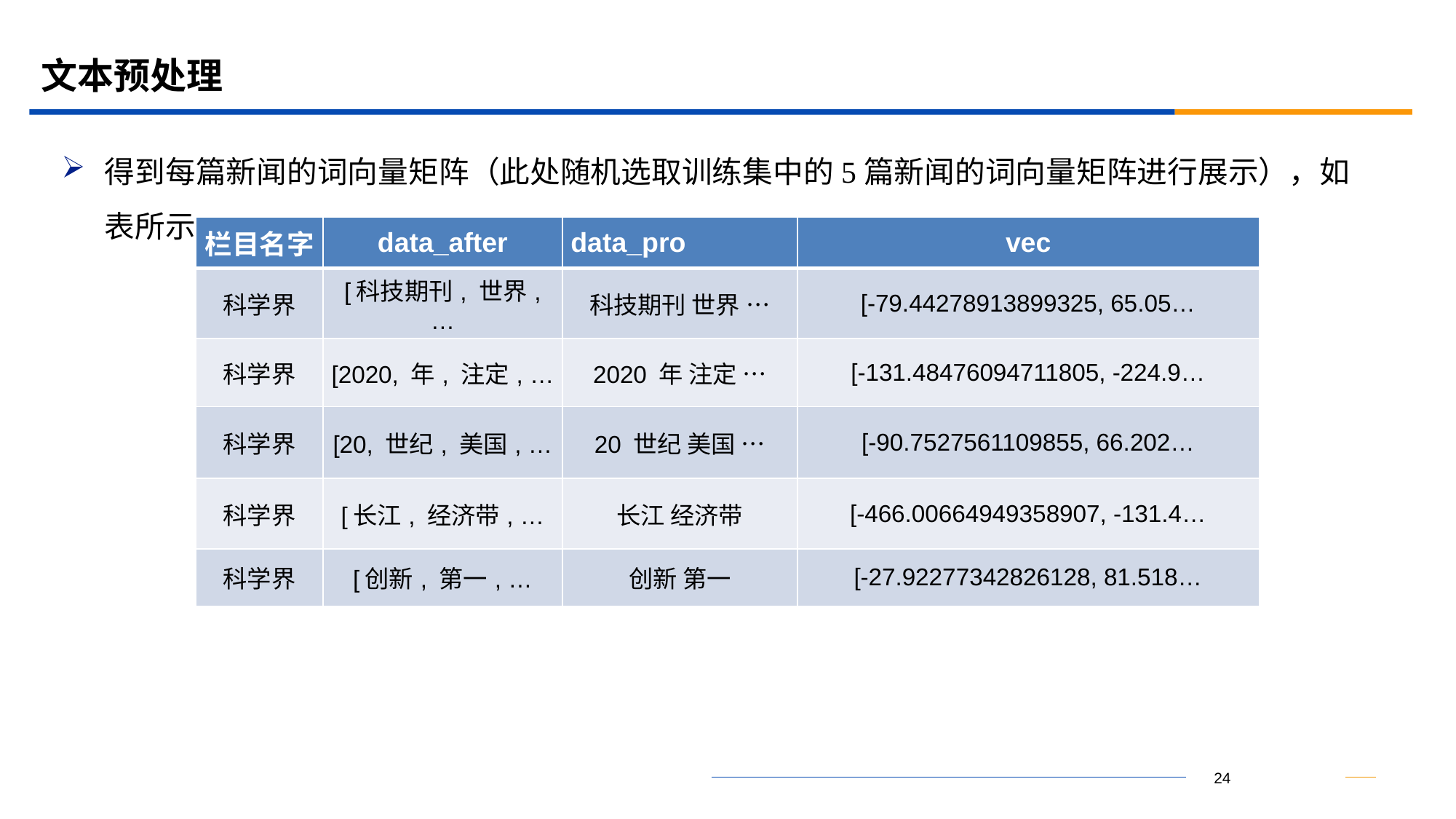

# 文本预处理
得到每篇新闻的词向量矩阵（此处随机选取训练集中的5篇新闻的词向量矩阵进行展示），如表所示。
| 栏目名字 | data\_after | data\_pro | vec |
| --- | --- | --- | --- |
| 科学界 | [科技期刊, 世界, … | 科技期刊 世界 … | [-79.44278913899325, 65.05… |
| 科学界 | [2020, 年, 注定, … | 2020 年 注定 … | [-131.48476094711805, -224.9… |
| 科学界 | [20, 世纪, 美国, … | 20 世纪 美国 … | [-90.7527561109855, 66.202… |
| 科学界 | [长江, 经济带, … | 长江 经济带 | [-466.00664949358907, -131.4… |
| 科学界 | [创新, 第一, … | 创新 第一 | [-27.92277342826128, 81.518… |